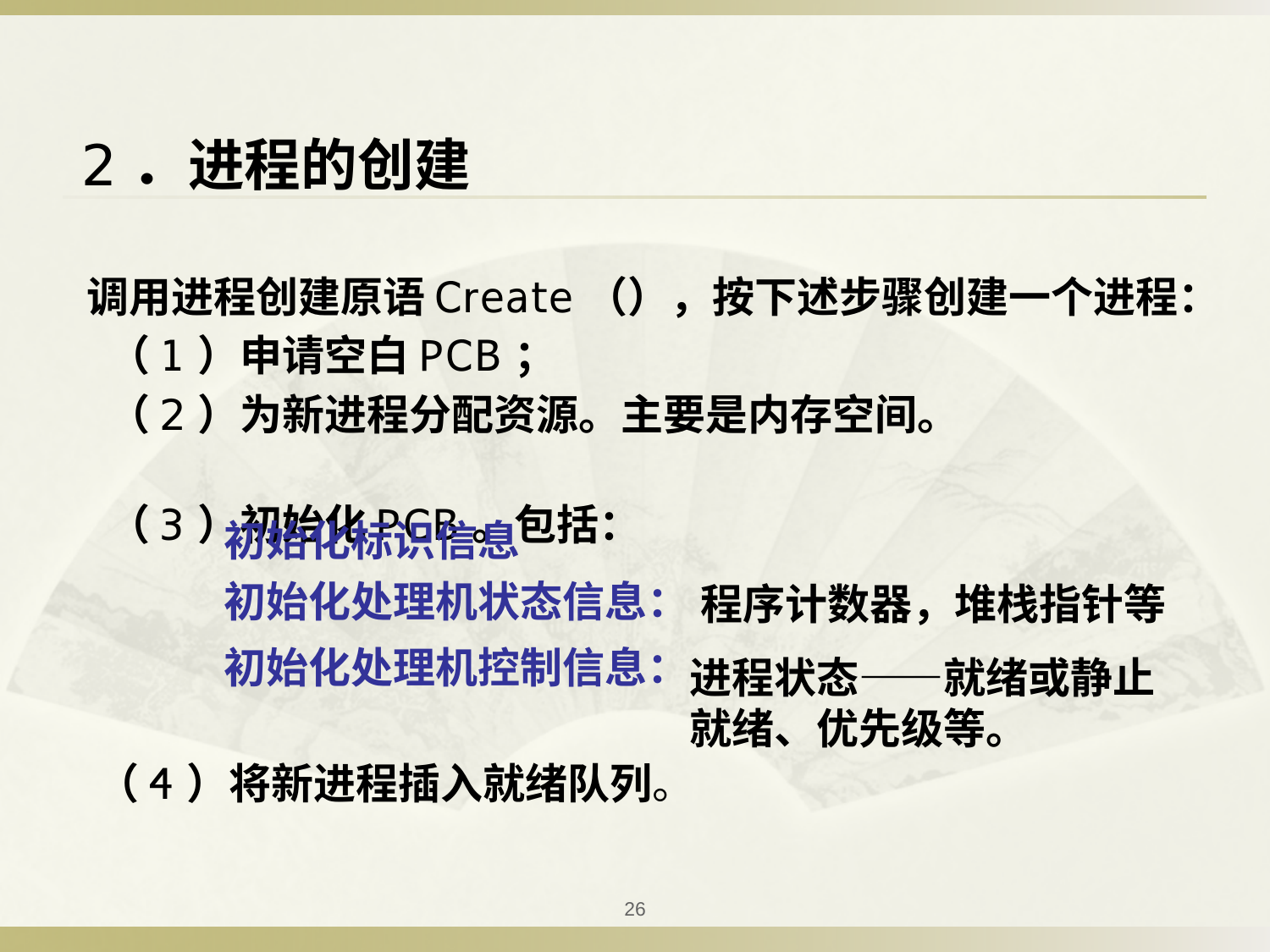

2．进程的创建
调用进程创建原语Create（），按下述步骤创建一个进程：
（1）申请空白PCB；
（2）为新进程分配资源。主要是内存空间。
（3）初始化PCB。包括：
初始化标识信息
初始化处理机状态信息：
程序计数器，堆栈指针等
初始化处理机控制信息：
进程状态——就绪或静止就绪、优先级等。
（4）将新进程插入就绪队列。
26